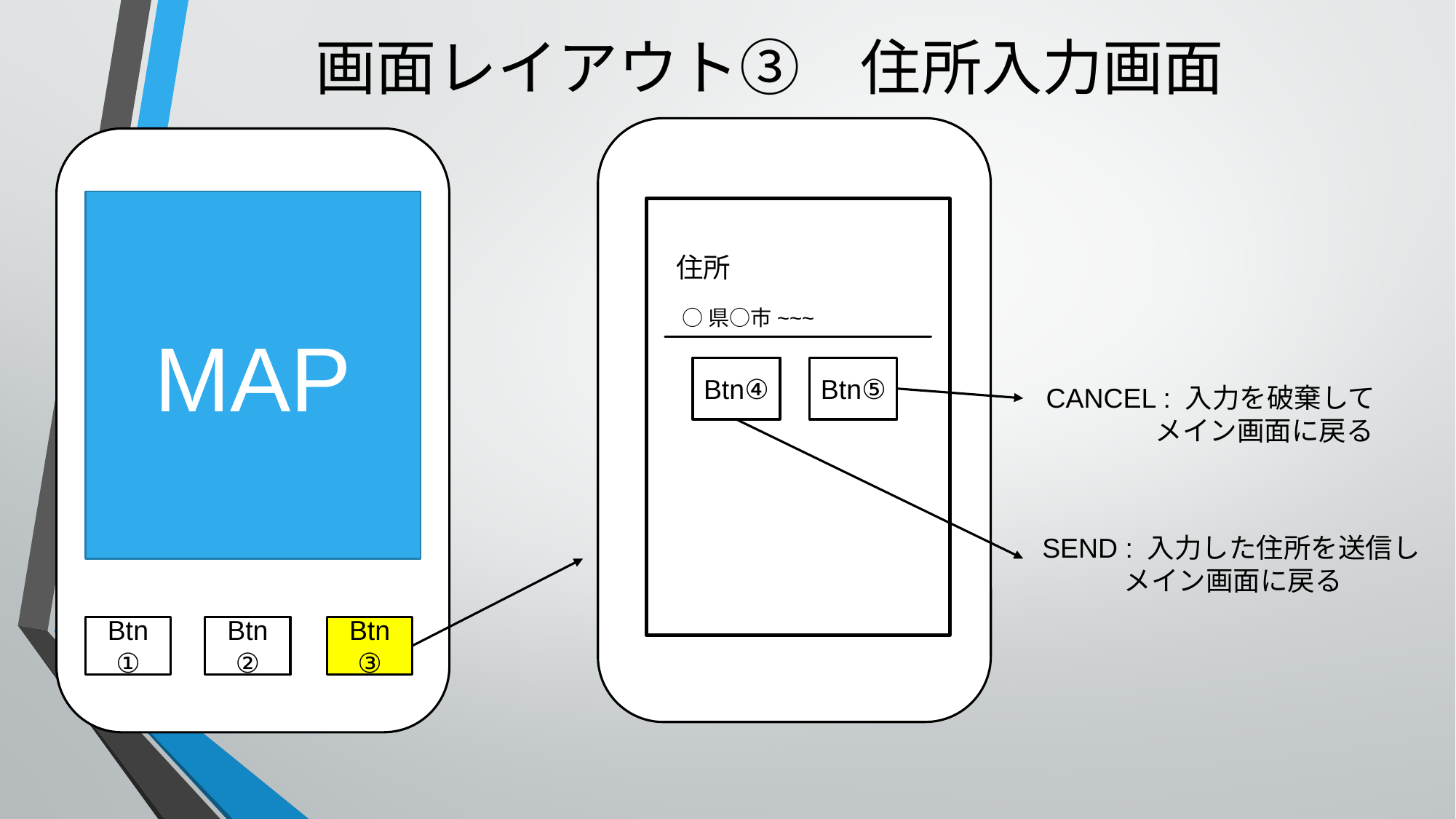

# 画面レイアウト③　住所入力画面

MAP
Btn①
Btn②
Btn
③

住所
○県○市~~~
Btn⑤
Btn④
CANCEL : 入力を破棄して
　　　　メイン画面に戻る
SEND : 入力した住所を送信し
　　　メイン画面に戻る